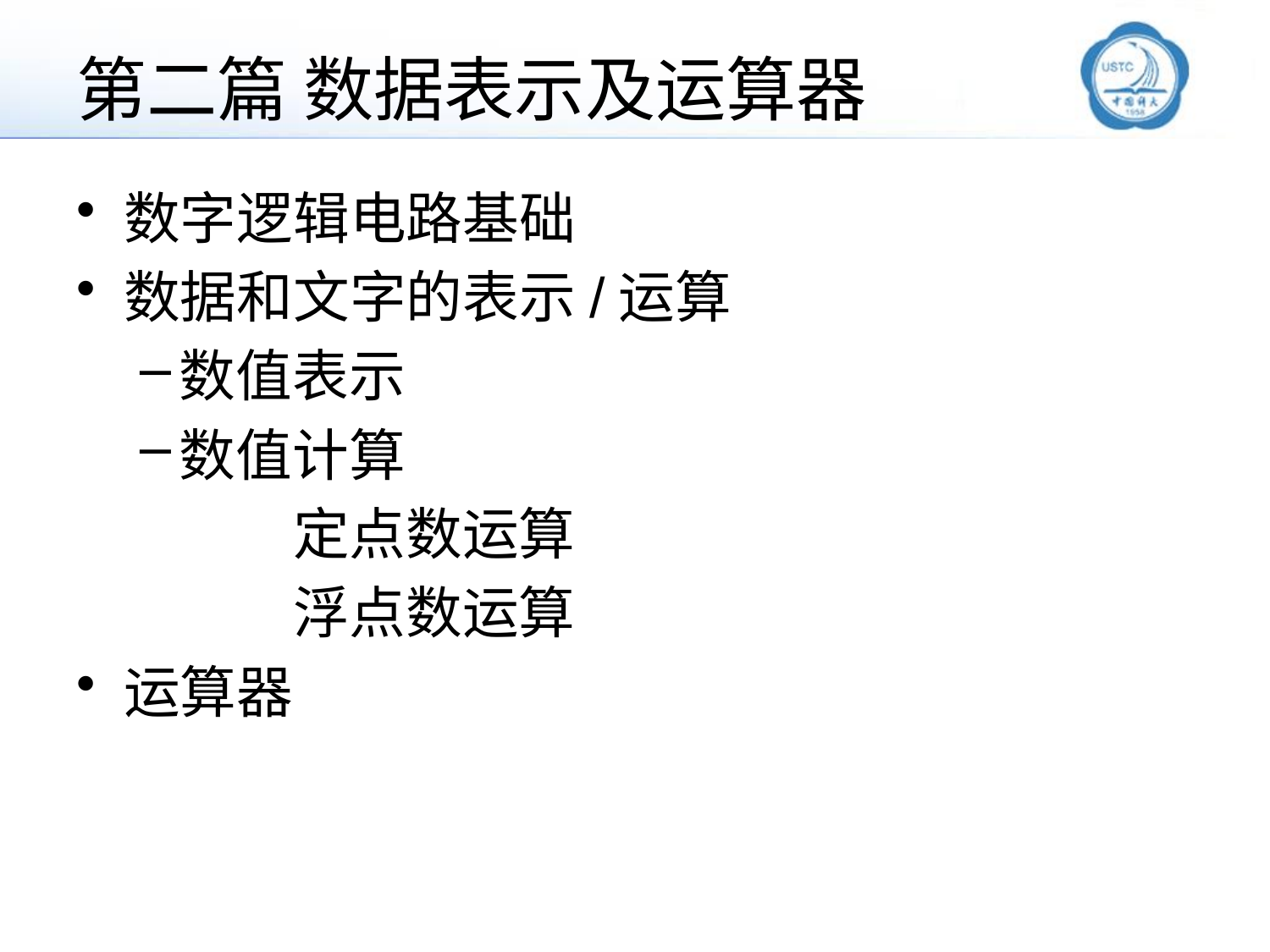

# 第二篇 数据表示及运算器
数字逻辑电路基础
数据和文字的表示/运算
数值表示
数值计算
           定点数运算
           浮点数运算
运算器